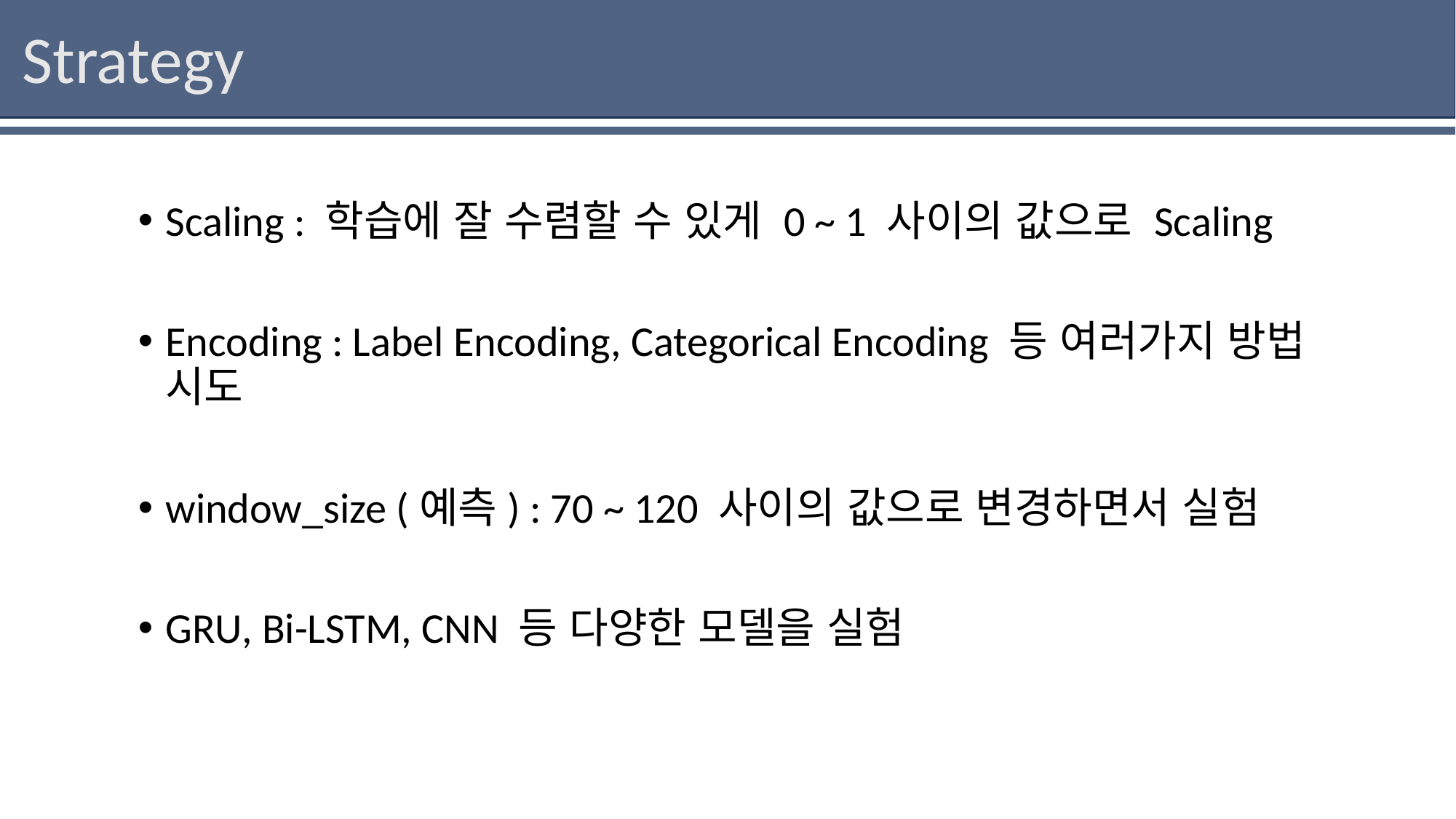

# Strategy
Scaling : 학습에 잘 수렴할 수 있게 0 ~ 1 사이의 값으로 Scaling

Encoding : Label Encoding, Categorical Encoding 등 여러가지 방법 시도

window_size (예측) : 70 ~ 120 사이의 값으로 변경하면서 실험

GRU, Bi-LSTM, CNN 등 다양한 모델을 실험